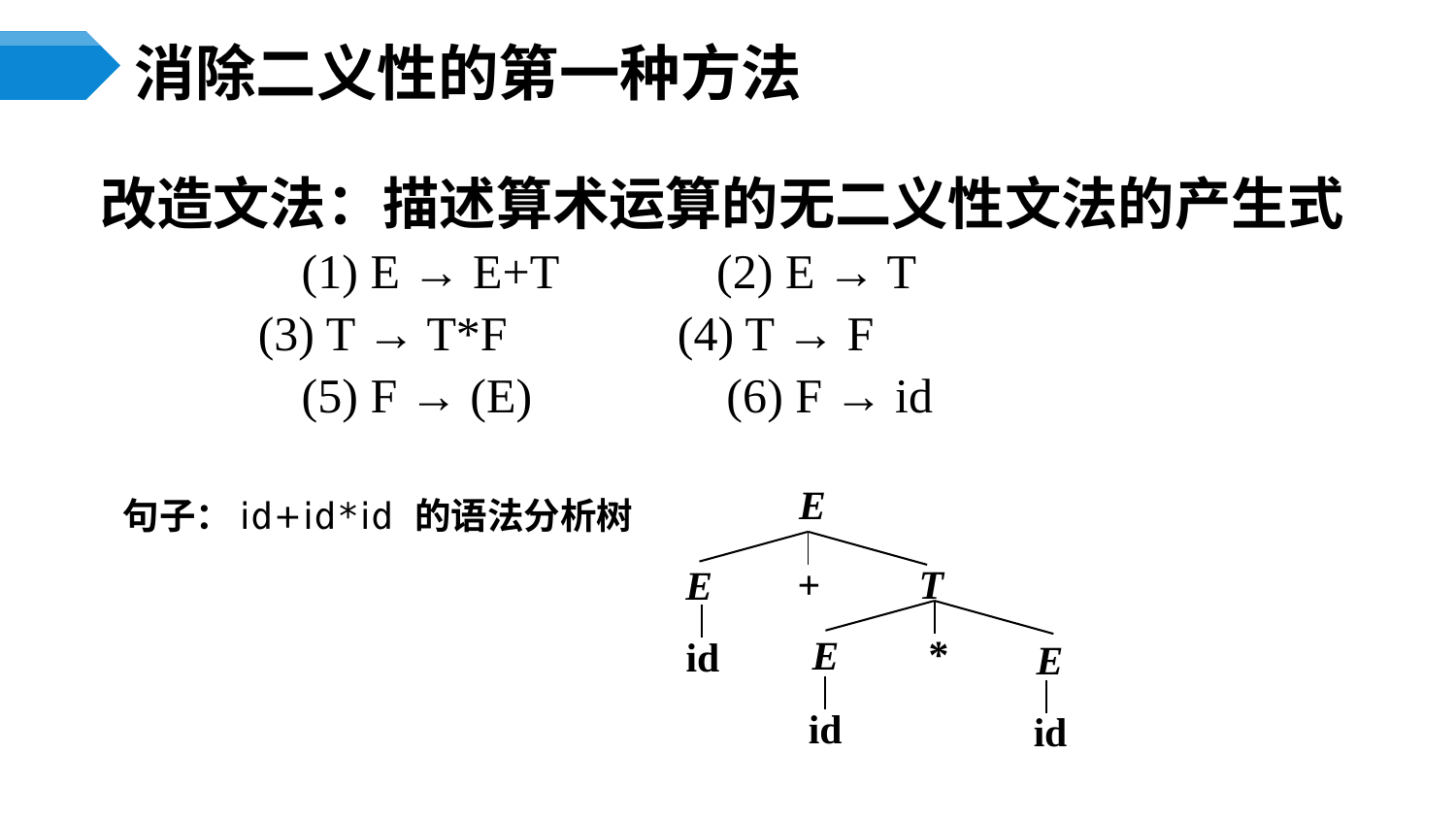

# 消除二义性的第一种方法
改造文法：描述算术运算的无二义性文法的产生式
      	 (1) E → E+T             (2) E → T
             (3) T → T*F              (4) T → F
    	 (5) F → (E)                (6) F → id

句子：id+id*id 的语法分析树
E
T
+
E
*
E
id
E
id
id